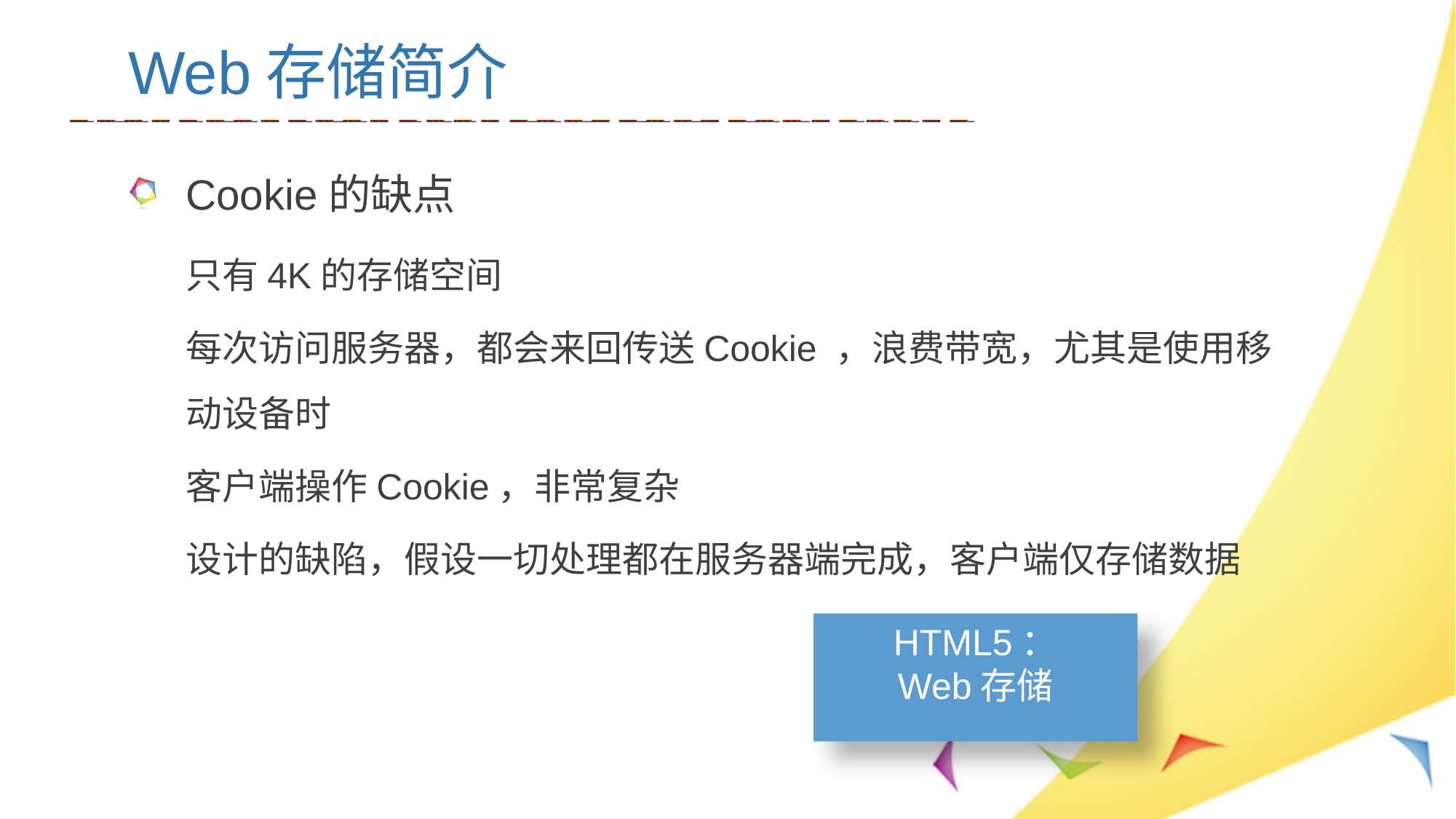

Web存储简介
Cookie的缺点
只有4K的存储空间
每次访问服务器，都会来回传送Cookie ，浪费带宽，尤其是使用移动设备时
客户端操作Cookie，非常复杂
设计的缺陷，假设一切处理都在服务器端完成，客户端仅存储数据
HTML5：
Web存储